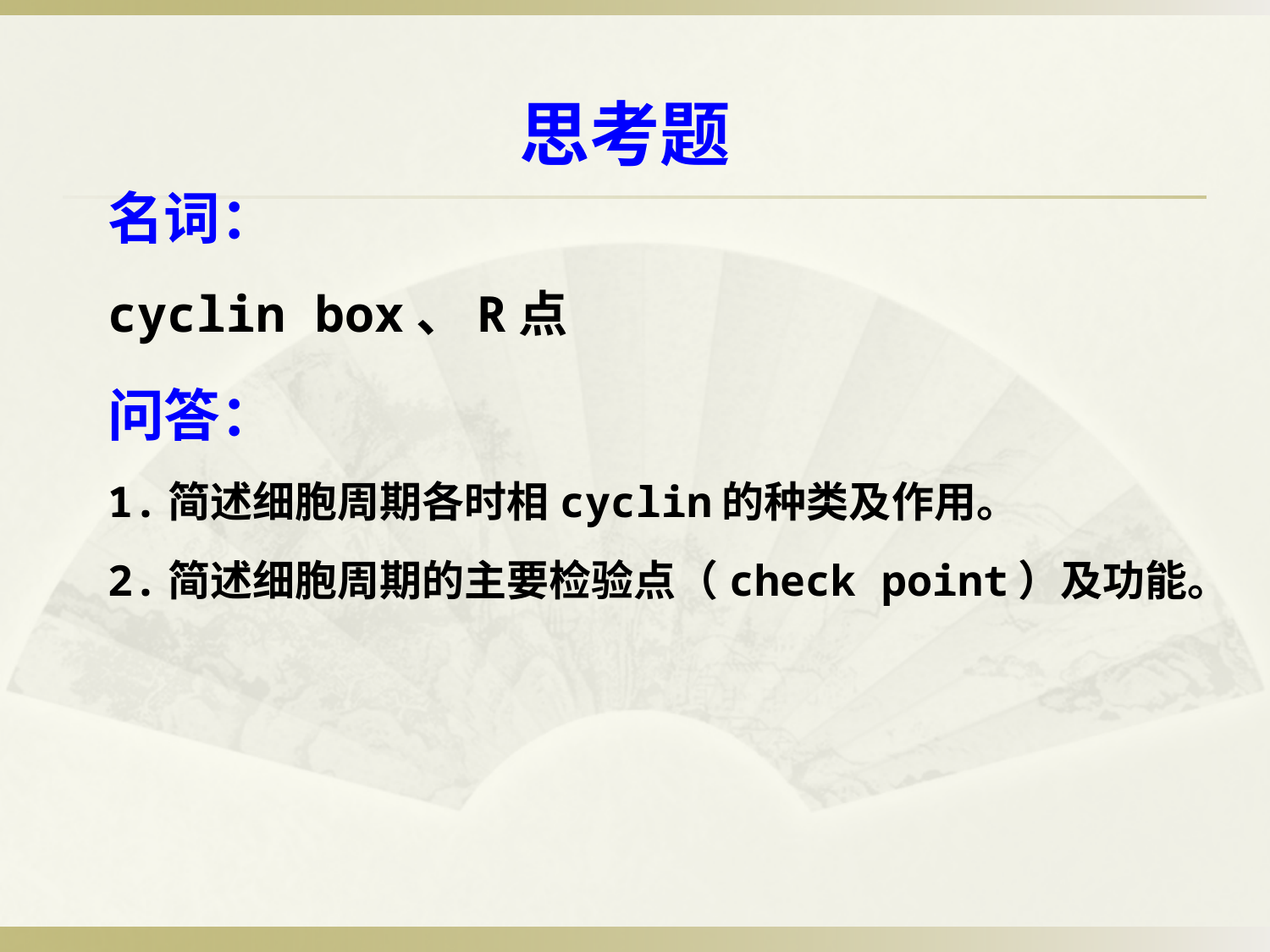

# 思考题
名词：
cyclin box、R点
问答：
1.简述细胞周期各时相cyclin的种类及作用。
2.简述细胞周期的主要检验点（check point）及功能。